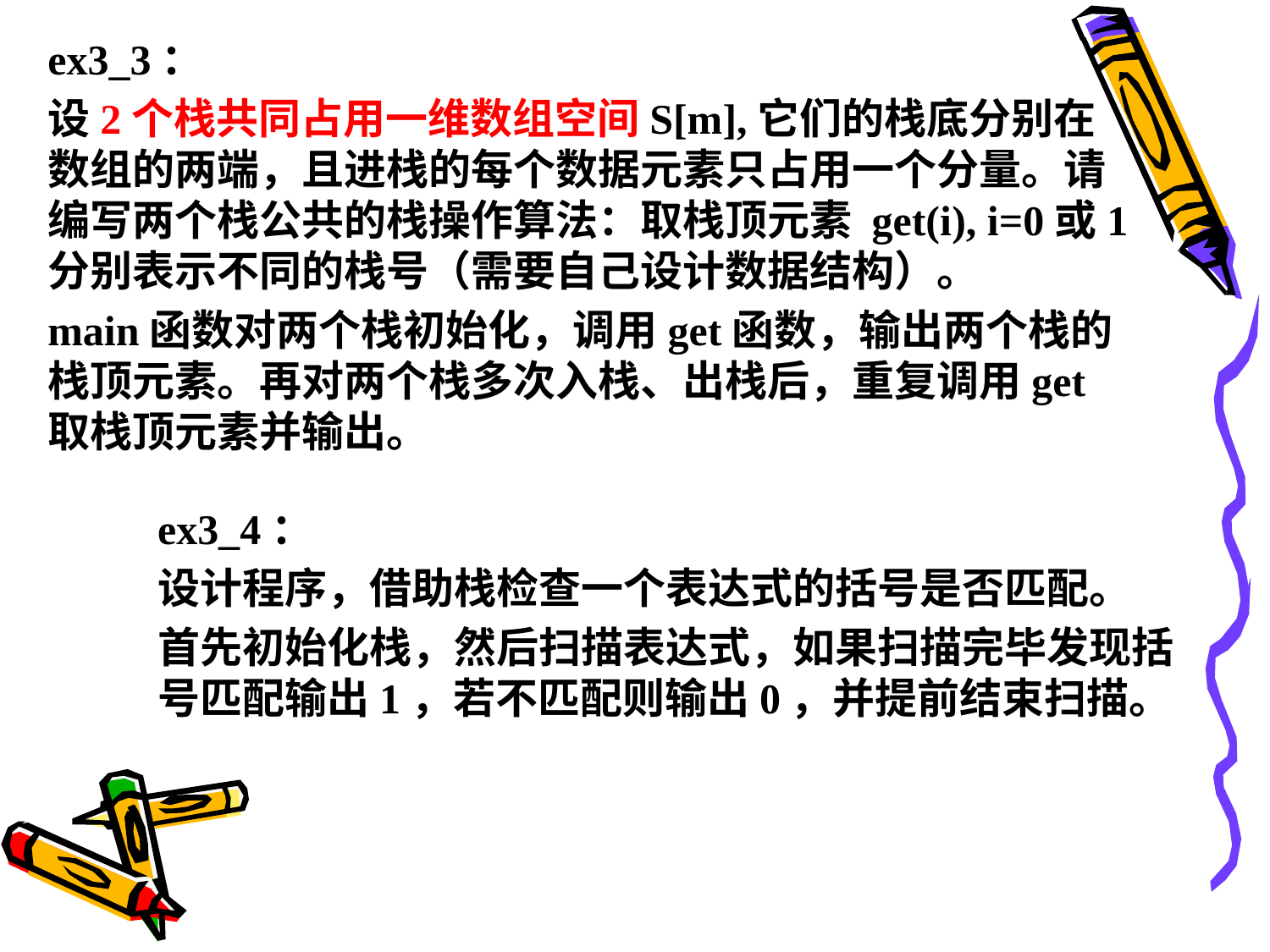

ex3_3：
设2个栈共同占用一维数组空间S[m],它们的栈底分别在数组的两端，且进栈的每个数据元素只占用一个分量。请编写两个栈公共的栈操作算法：取栈顶元素 get(i), i=0或1分别表示不同的栈号（需要自己设计数据结构）。
main函数对两个栈初始化，调用get函数，输出两个栈的栈顶元素。再对两个栈多次入栈、出栈后，重复调用get取栈顶元素并输出。
ex3_4：
设计程序，借助栈检查一个表达式的括号是否匹配。
首先初始化栈，然后扫描表达式，如果扫描完毕发现括号匹配输出1，若不匹配则输出0，并提前结束扫描。